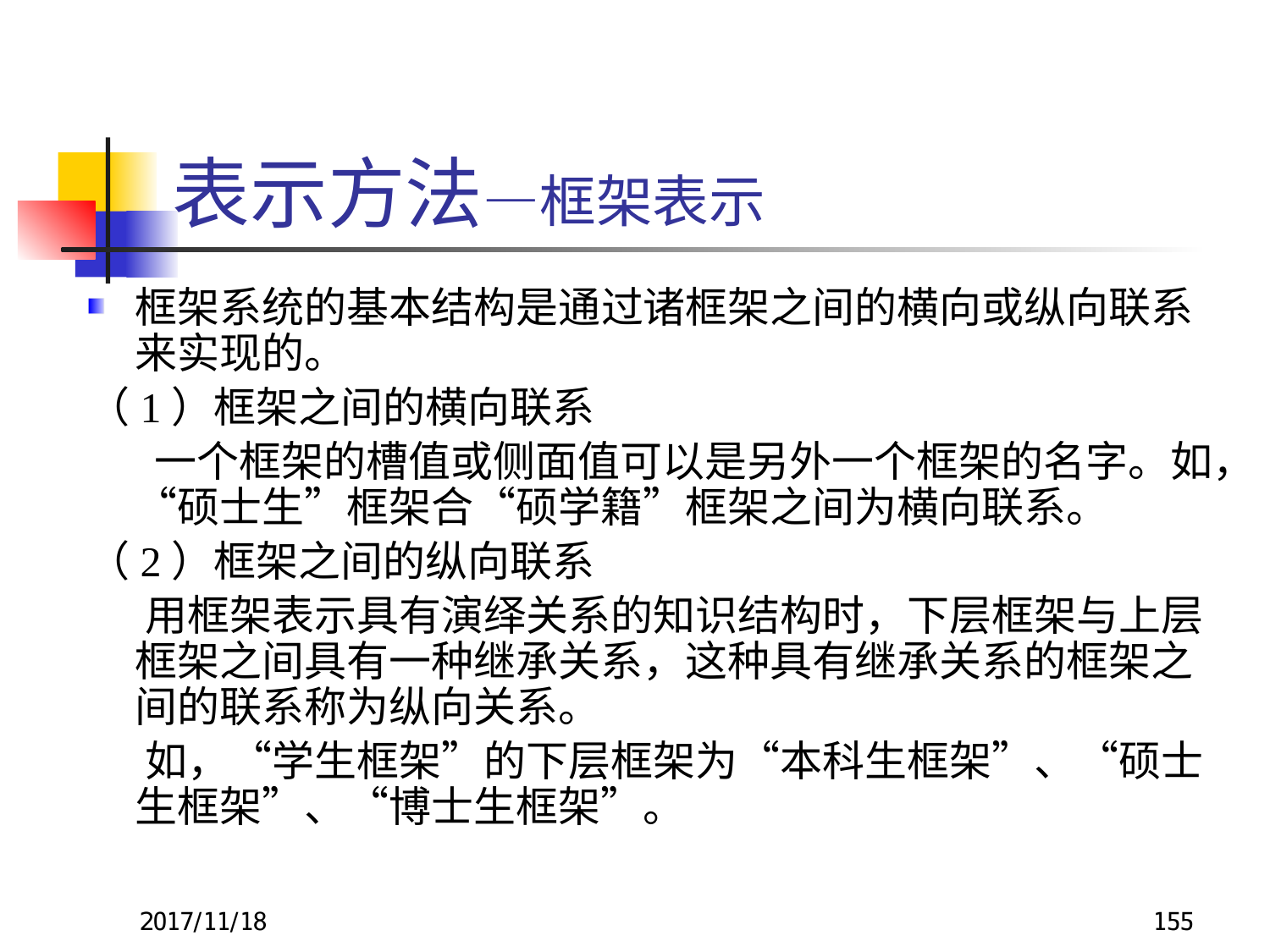

# 表示方法—框架表示
框架系统的基本结构是通过诸框架之间的横向或纵向联系来实现的。
（1）框架之间的横向联系
      一个框架的槽值或侧面值可以是另外一个框架的名字。如，“硕士生”框架合“硕学籍”框架之间为横向联系。
（2）框架之间的纵向联系
     用框架表示具有演绎关系的知识结构时，下层框架与上层框架之间具有一种继承关系，这种具有继承关系的框架之间的联系称为纵向关系。
     如，“学生框架”的下层框架为“本科生框架”、“硕士生框架”、“博士生框架”。

2017/11/18
155